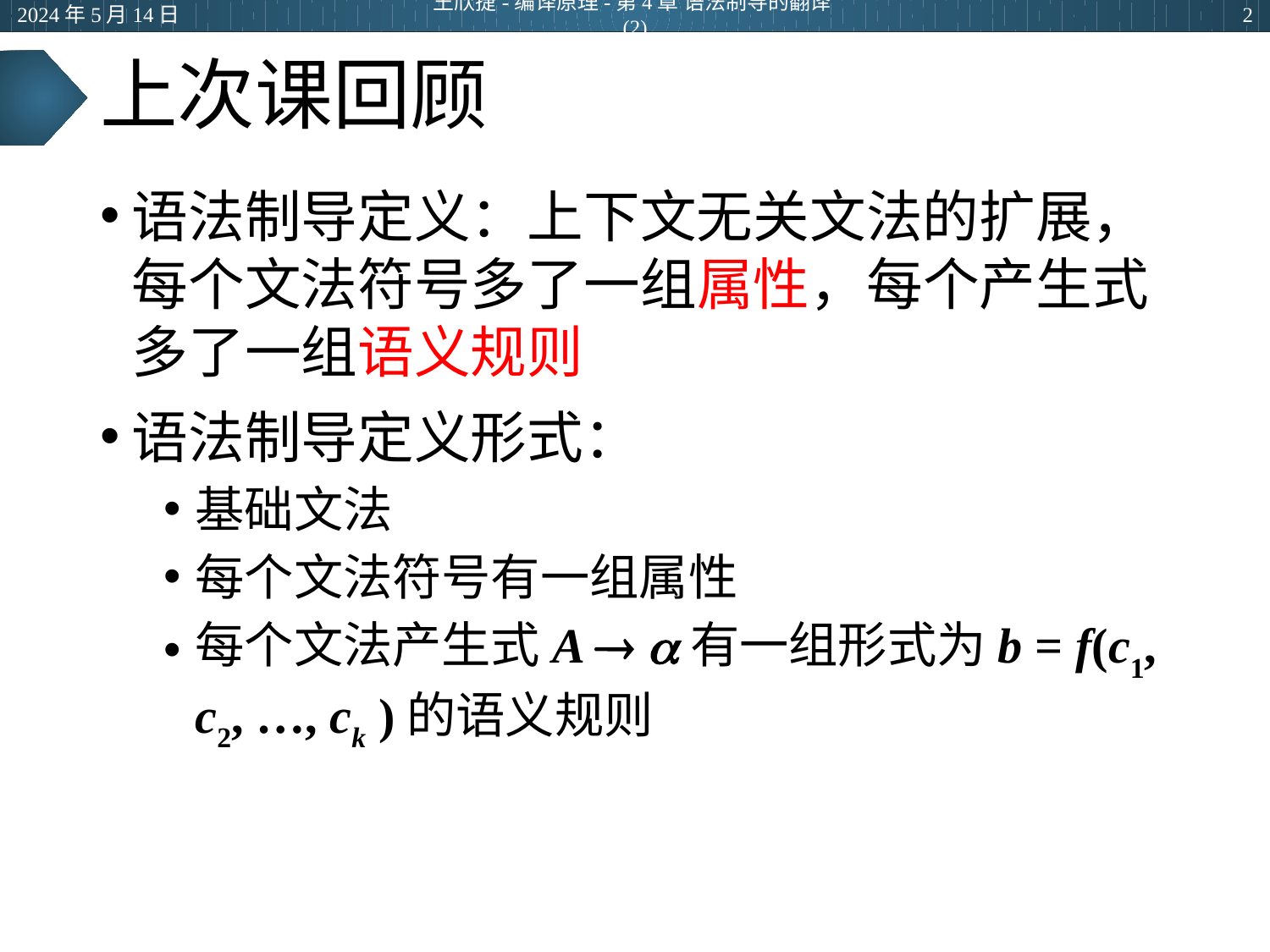

2024年5月14日
王欣捷-编译原理-第4章 语法制导的翻译(2)
2
# 上次课回顾
语法制导定义：上下文无关文法的扩展，每个文法符号多了一组属性，每个产生式多了一组语义规则
语法制导定义形式：
基础文法
每个文法符号有一组属性
每个文法产生式A → α有一组形式为b = f(c1, c2, …, ck )的语义规则